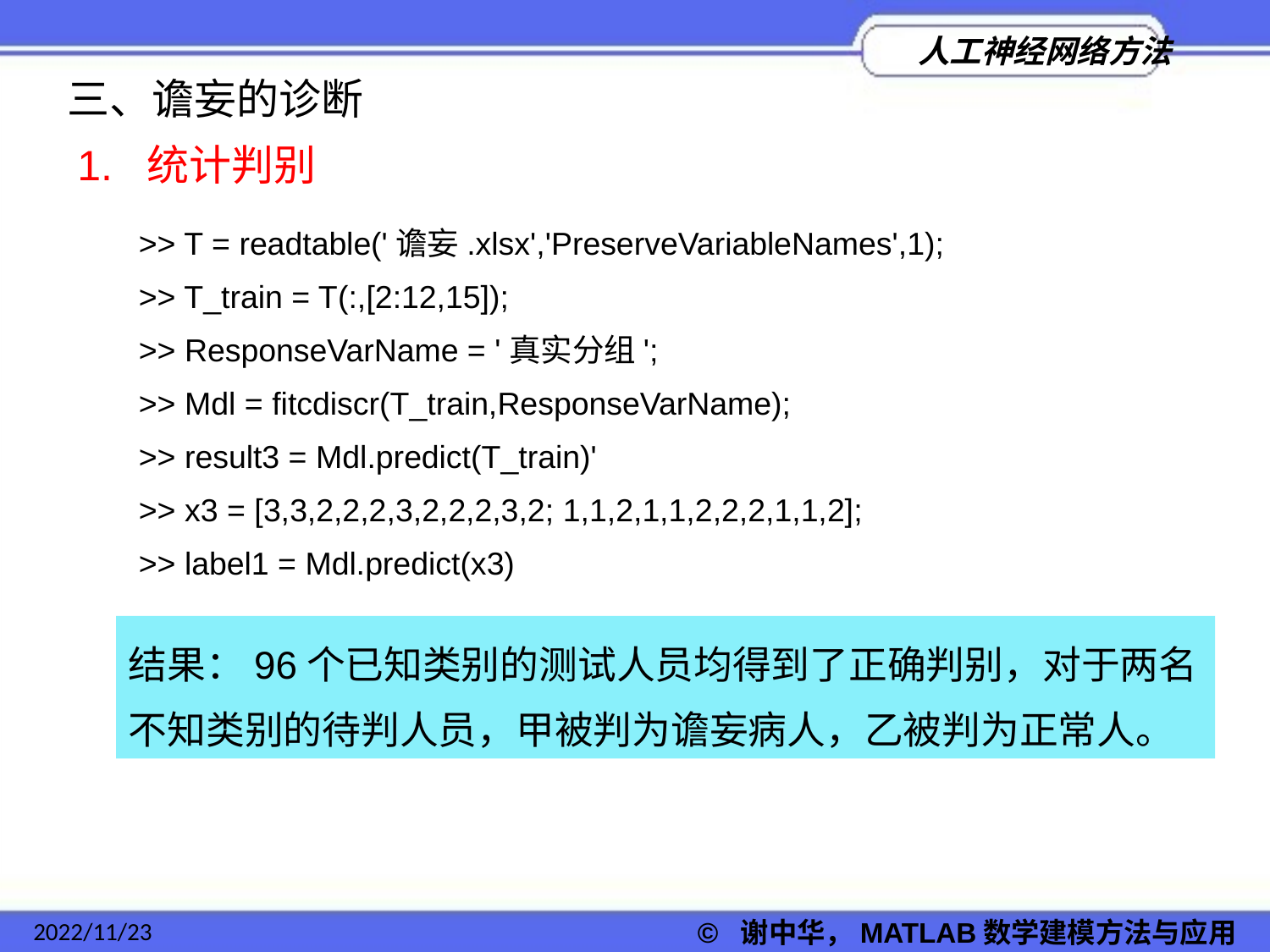

三、谵妄的诊断
1.  统计判别
>> T = readtable('谵妄.xlsx','PreserveVariableNames',1);
>> T_train = T(:,[2:12,15]);
>> ResponseVarName = '真实分组';
>> Mdl = fitcdiscr(T_train,ResponseVarName);
>> result3 = Mdl.predict(T_train)'
>> x3 = [3,3,2,2,2,3,2,2,2,3,2; 1,1,2,1,1,2,2,2,1,1,2];
>> label1 = Mdl.predict(x3)
结果：96个已知类别的测试人员均得到了正确判别，对于两名不知类别的待判人员，甲被判为谵妄病人，乙被判为正常人。
2022/11/23
©  谢中华，MATLAB数学建模方法与应用